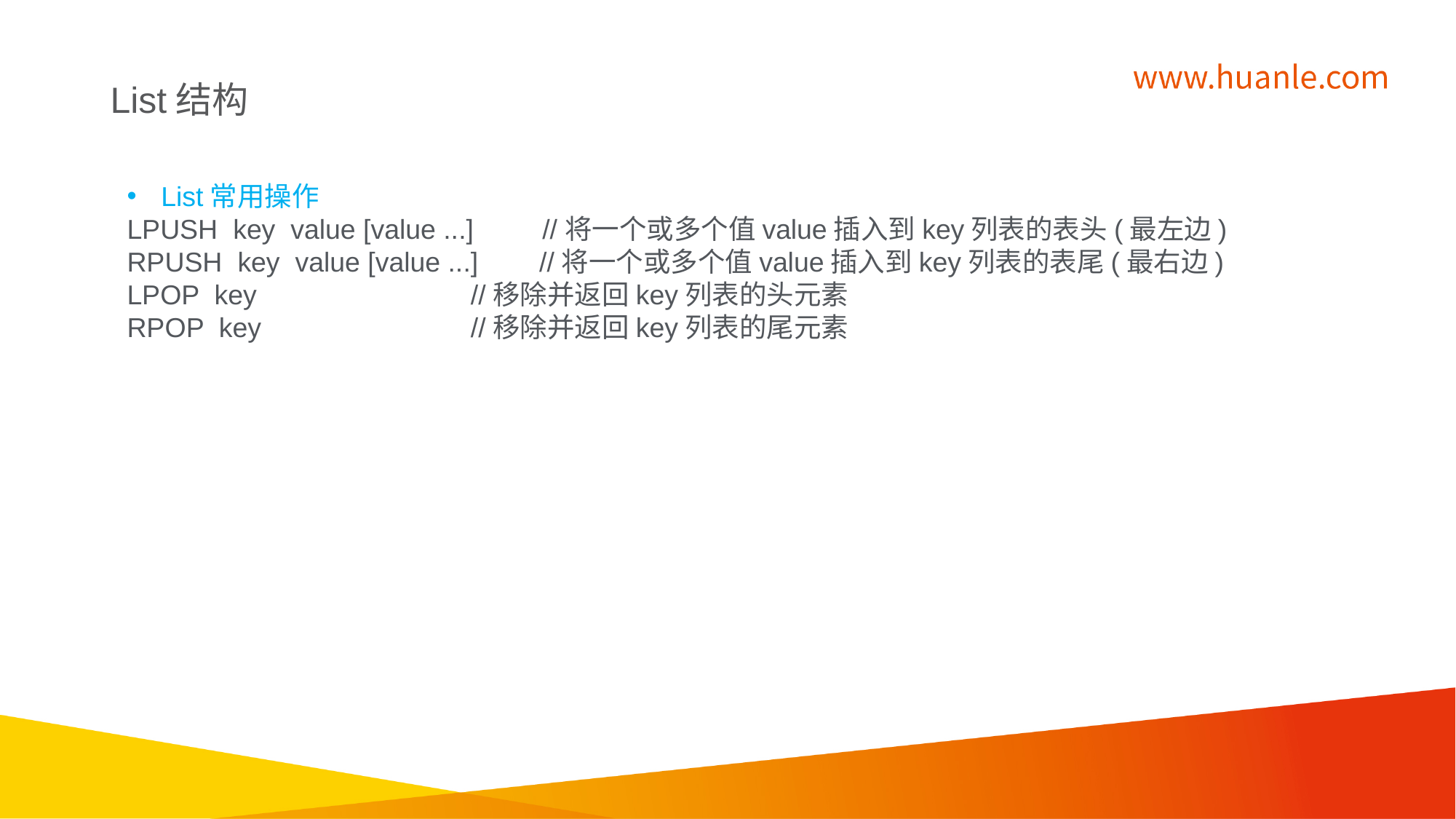

List结构
List常用操作
LPUSH  key  value [value ...]         //将一个或多个值value插入到key列表的表头(最左边)
RPUSH  key  value [value ...]        //将一个或多个值value插入到key列表的表尾(最右边)
LPOP  key		            //移除并返回key列表的头元素
RPOP  key		            //移除并返回key列表的尾元素